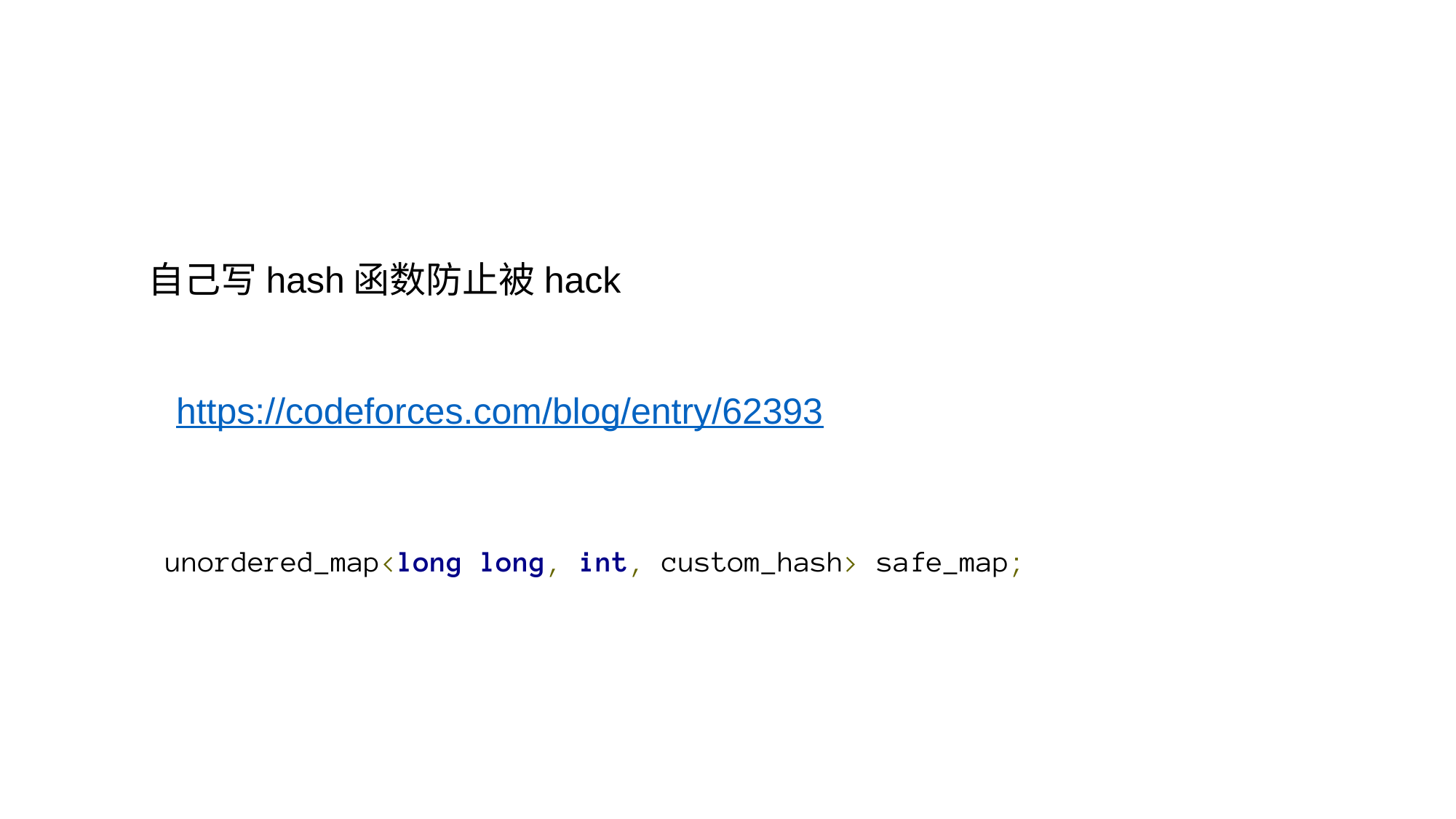

自己写hash函数防止被hack
https://codeforces.com/blog/entry/62393
unordered_map<long long, int, custom_hash> safe_map;